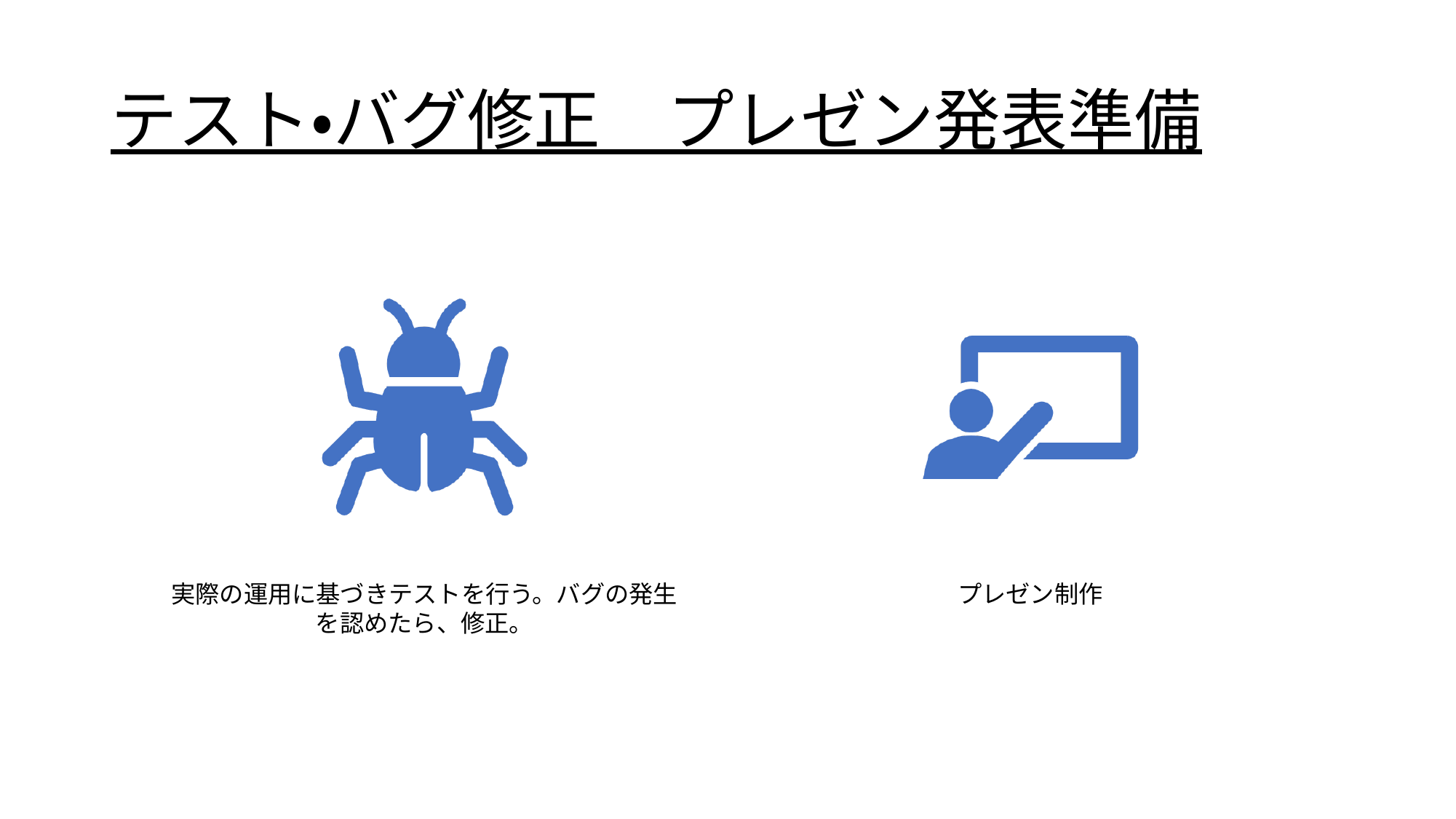

# テスト・バグ修正　プレゼン発表準備
実際の運用に基づきテストを行う。バグの発生を認めたら、修正。
プレゼン制作